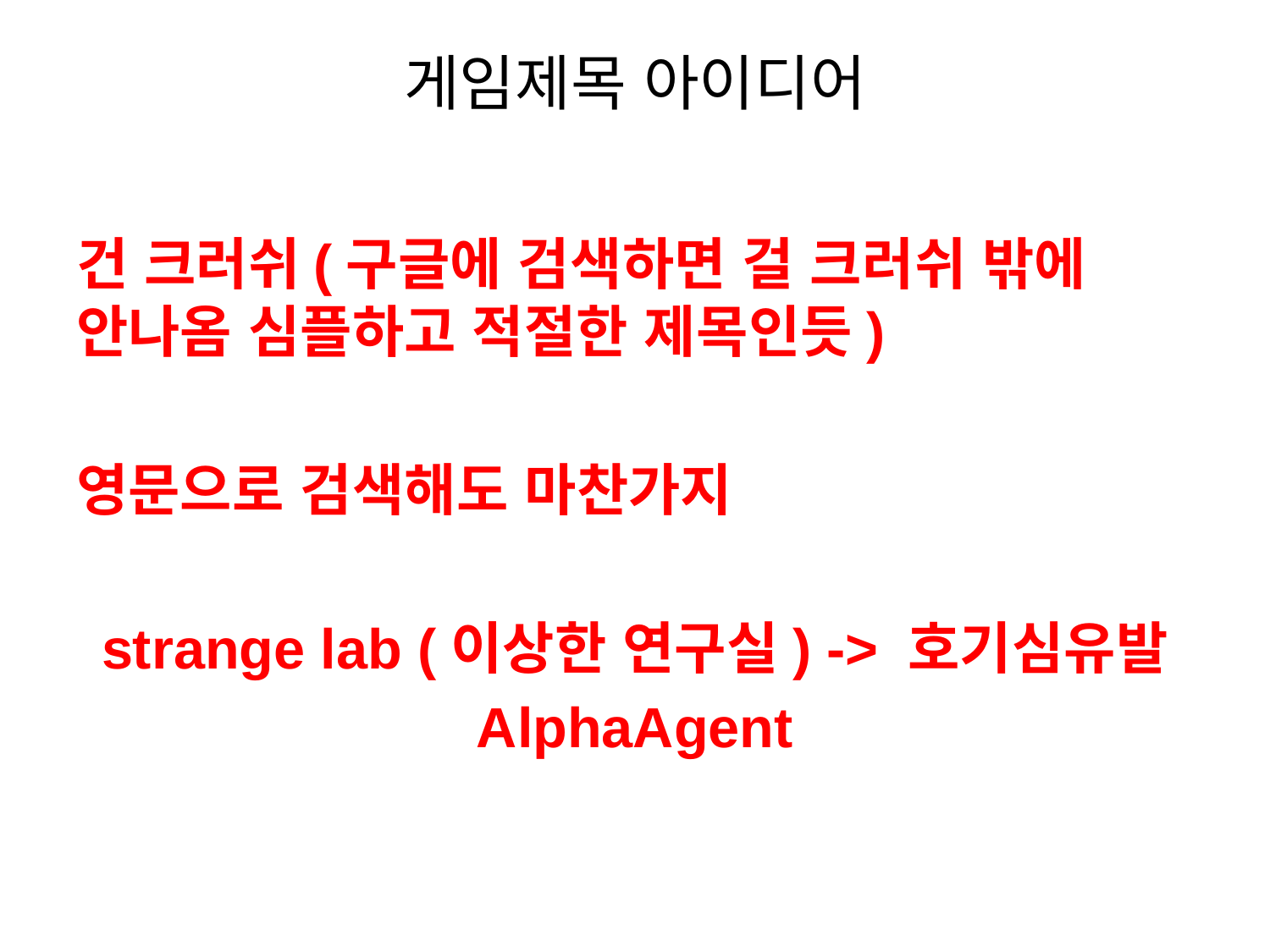

# 게임제목 아이디어
건 크러쉬(구글에 검색하면 걸 크러쉬 밖에 안나옴 심플하고 적절한 제목인듯)

영문으로 검색해도 마찬가지

strange lab (이상한 연구실) -> 호기심유발
AlphaAgent